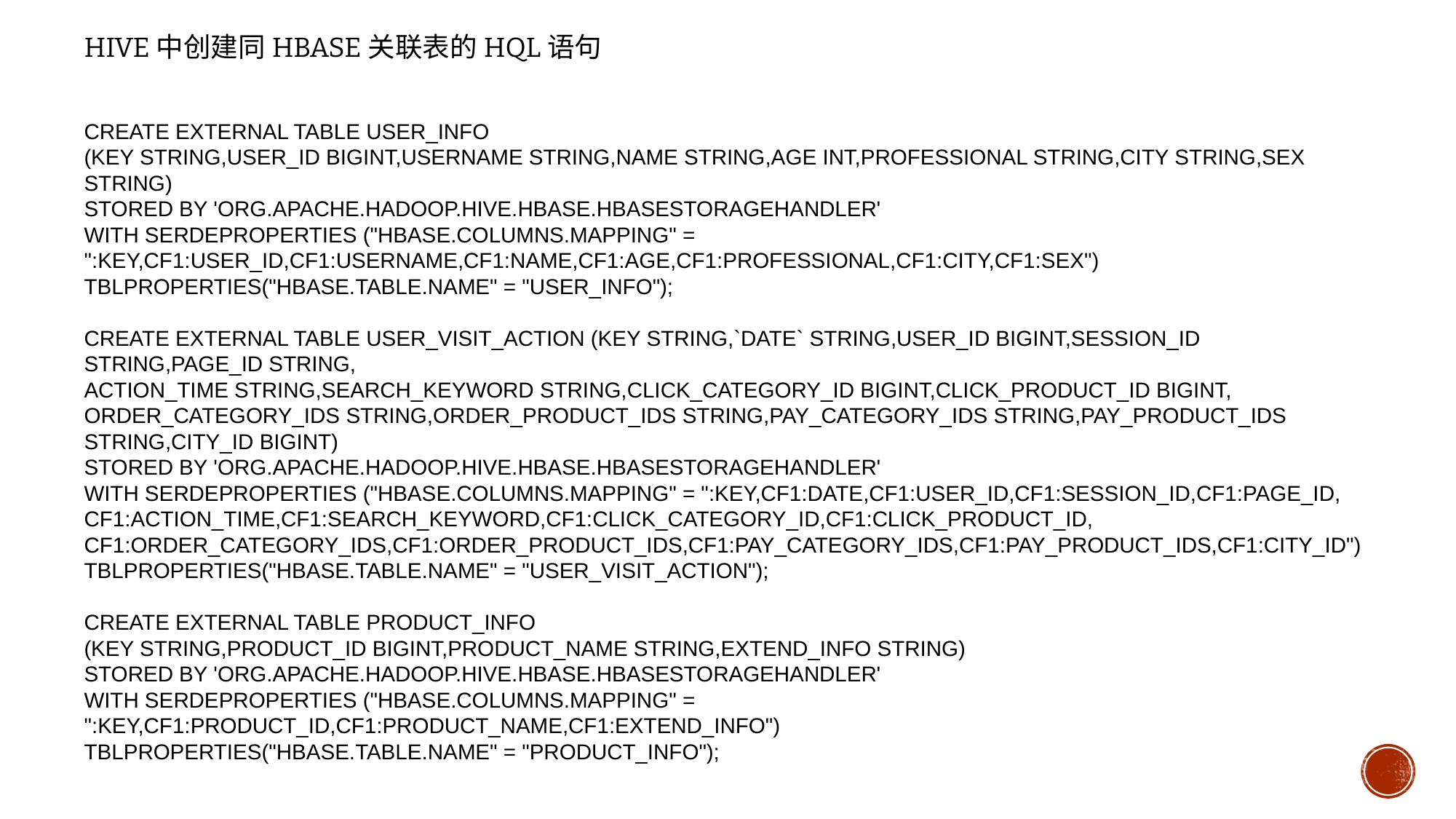

Hive中创建同hbase关联表的hql语句
CREATE EXTERNAL TABLE user_info
(key String,user_id bigint,username string,name string,age int,professional string,city string,sex string)
STORED BY 'org.apache.hadoop.hive.hbase.HBaseStorageHandler'
WITH SERDEPROPERTIES ("hbase.columns.mapping" = ":key,cf1:user_id,cf1:username,cf1:name,cf1:age,cf1:professional,cf1:city,cf1:sex")
TBLPROPERTIES("hbase.table.name" = "user_info");
create EXTERNAL table user_visit_action (key string,`date` string,user_id bigint,session_id string,page_id string,
action_time string,search_keyword String,click_category_id bigint,click_product_id bigint,
order_category_ids string,order_product_ids string,pay_category_ids string,pay_product_ids string,city_id bigint)
STORED BY 'org.apache.hadoop.hive.hbase.HBaseStorageHandler'
WITH SERDEPROPERTIES ("hbase.columns.mapping" = ":key,cf1:date,cf1:user_id,cf1:session_id,cf1:page_id,
cf1:action_time,cf1:search_keyword,cf1:click_category_id,cf1:click_product_id,
cf1:order_category_ids,cf1:order_product_ids,cf1:pay_category_ids,cf1:pay_product_ids,cf1:city_id")
TBLPROPERTIES("hbase.table.name" = "user_visit_action");
CREATE EXTERNAL TABLE product_info
(key String,product_id bigint,product_name string,extend_info string)
STORED BY 'org.apache.hadoop.hive.hbase.HBaseStorageHandler'
WITH SERDEPROPERTIES ("hbase.columns.mapping" = ":key,cf1:product_id,cf1:product_name,cf1:extend_info")
TBLPROPERTIES("hbase.table.name" = "product_info");